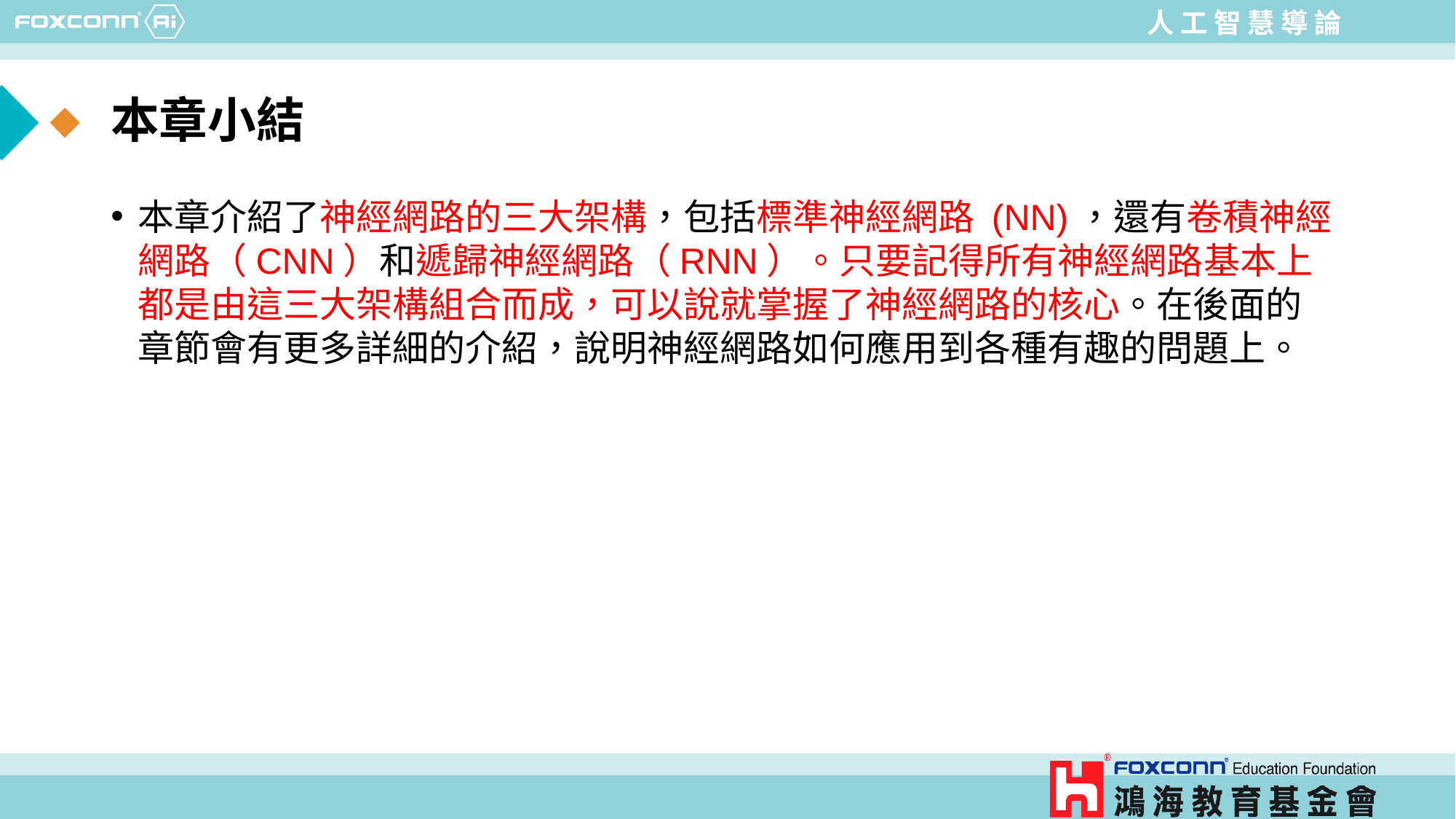

# 本章小結
本章介紹了神經網路的三大架構，包括標準神經網路 (NN)，還有卷積神經網路（CNN）和遞歸神經網路（RNN）。只要記得所有神經網路基本上都是由這三大架構組合而成，可以說就掌握了神經網路的核心。在後面的章節會有更多詳細的介紹，說明神經網路如何應用到各種有趣的問題上。